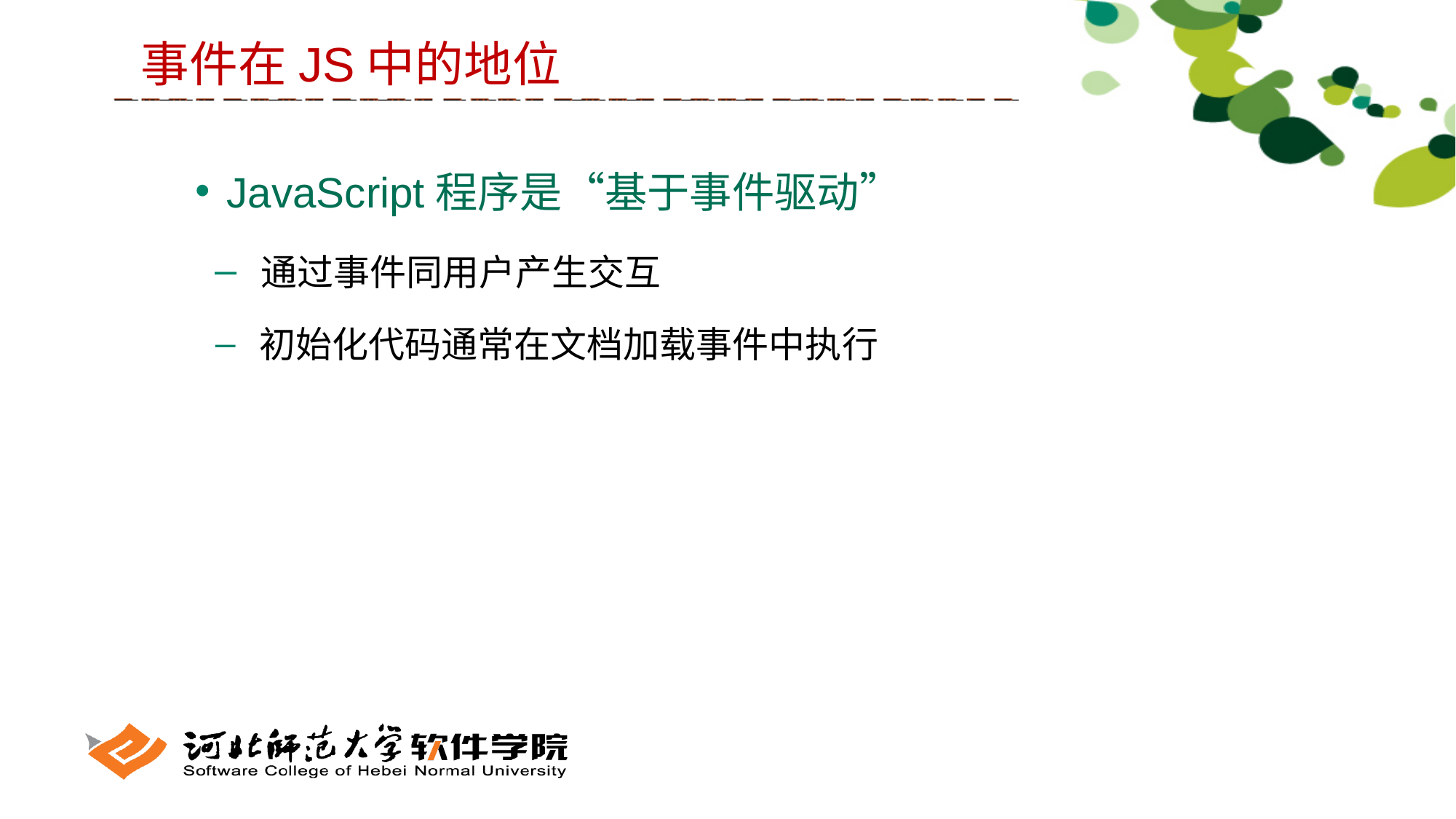

事件在JS中的地位

 JavaScript程序是“基于事件驱动”
 通过事件同用户产生交互
 初始化代码通常在文档加载事件中执行